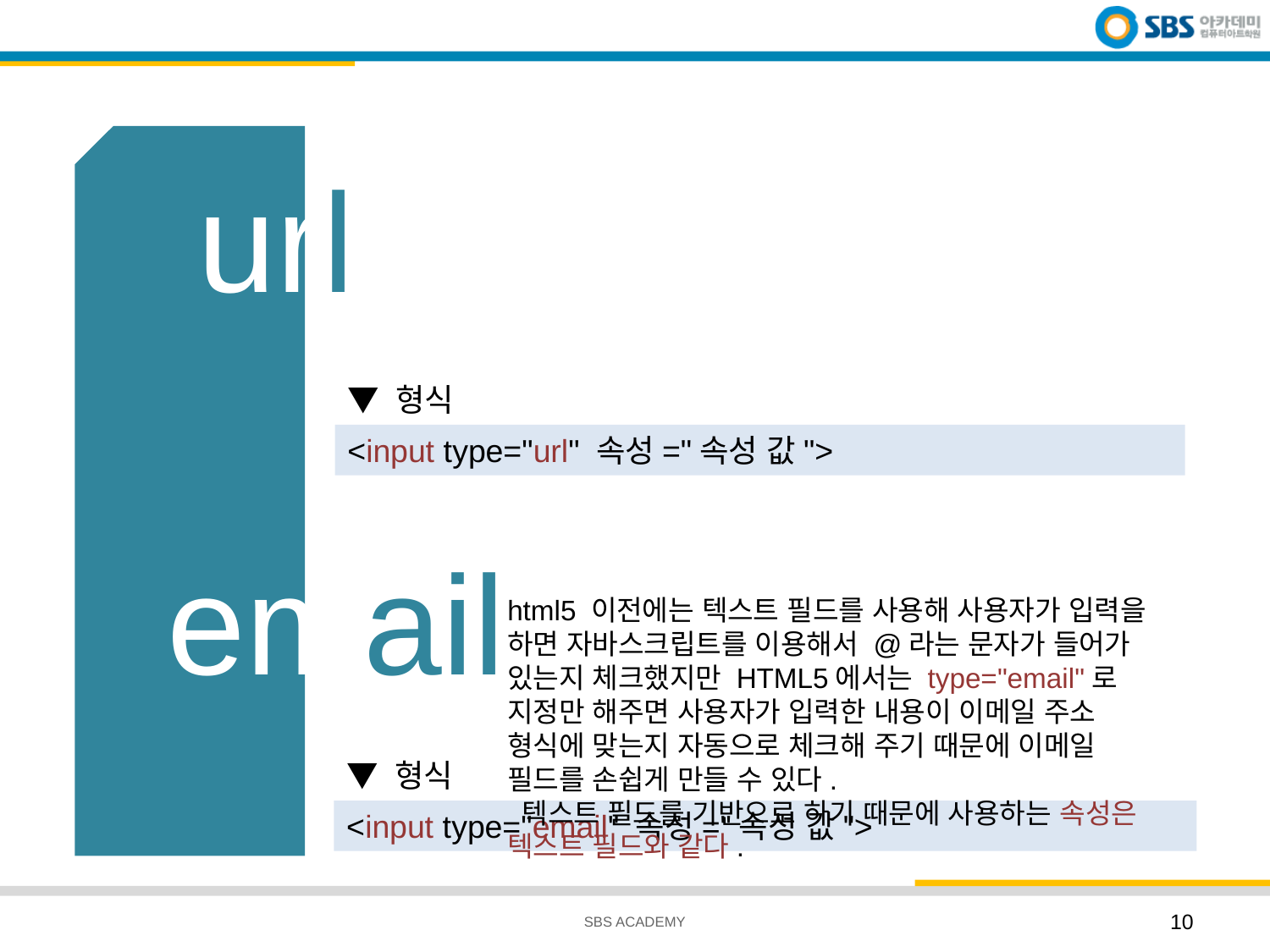

# url
▼ 형식
<input type="url" 속성="속성 값">
email
html5 이전에는 텍스트 필드를 사용해 사용자가 입력을 하면 자바스크립트를 이용해서 @라는 문자가 들어가 있는지 체크했지만 HTML5에서는 type="email"로 지정만 해주면 사용자가 입력한 내용이 이메일 주소 형식에 맞는지 자동으로 체크해 주기 때문에 이메일 필드를 손쉽게 만들 수 있다.
 텍스트 필드를 기반으로 하기 때문에 사용하는 속성은 텍스트 필드와 같다.
▼ 형식
<input type="email" 속성="속성 값">
SBS ACADEMY
10